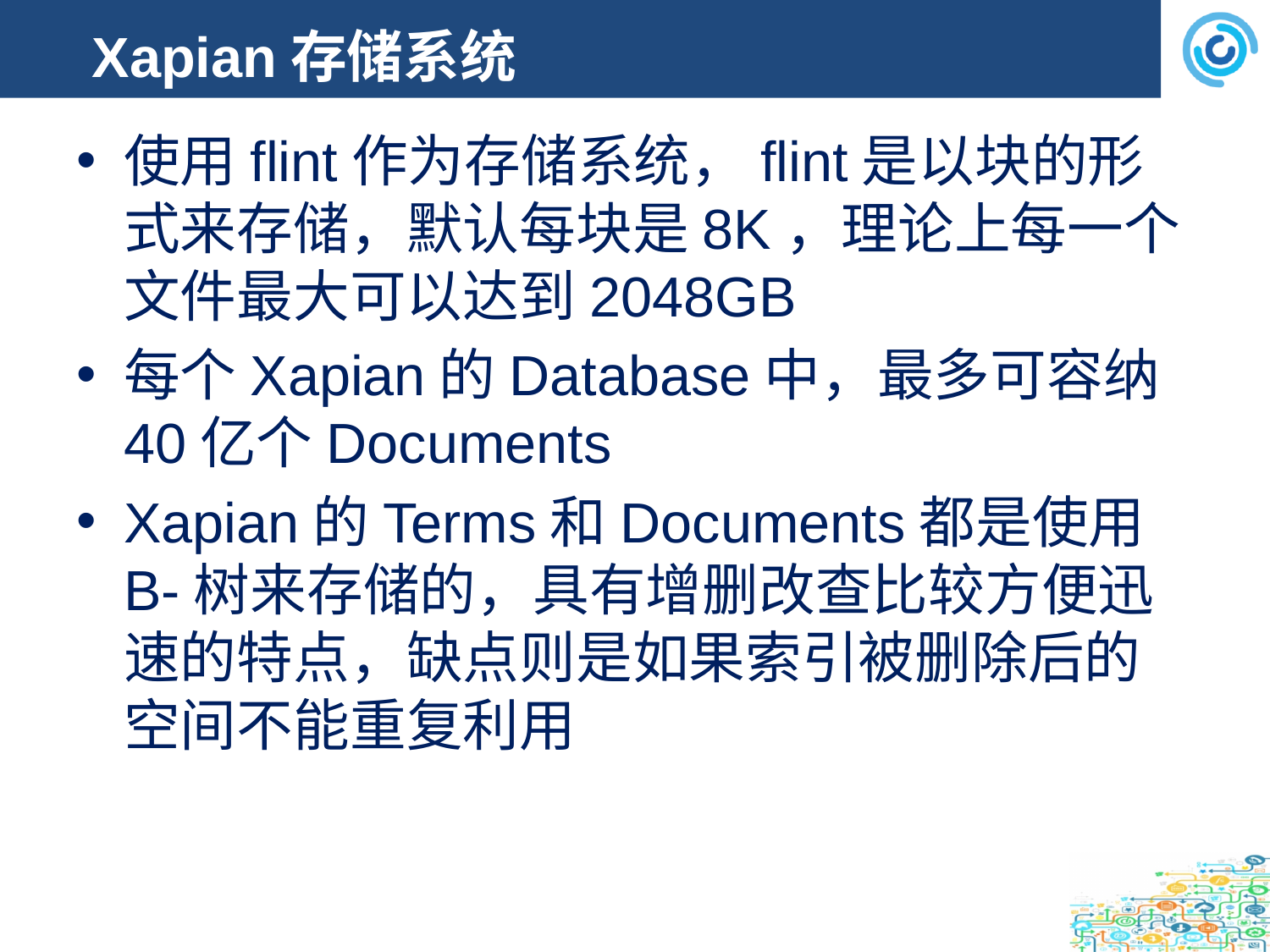

# Xapian存储系统
使用flint作为存储系统，flint是以块的形式来存储，默认每块是8K，理论上每一个文件最大可以达到2048GB
每个Xapian的Database中，最多可容纳40亿个Documents
Xapian的Terms和Documents都是使用B-树来存储的，具有增删改查比较方便迅速的特点，缺点则是如果索引被删除后的空间不能重复利用